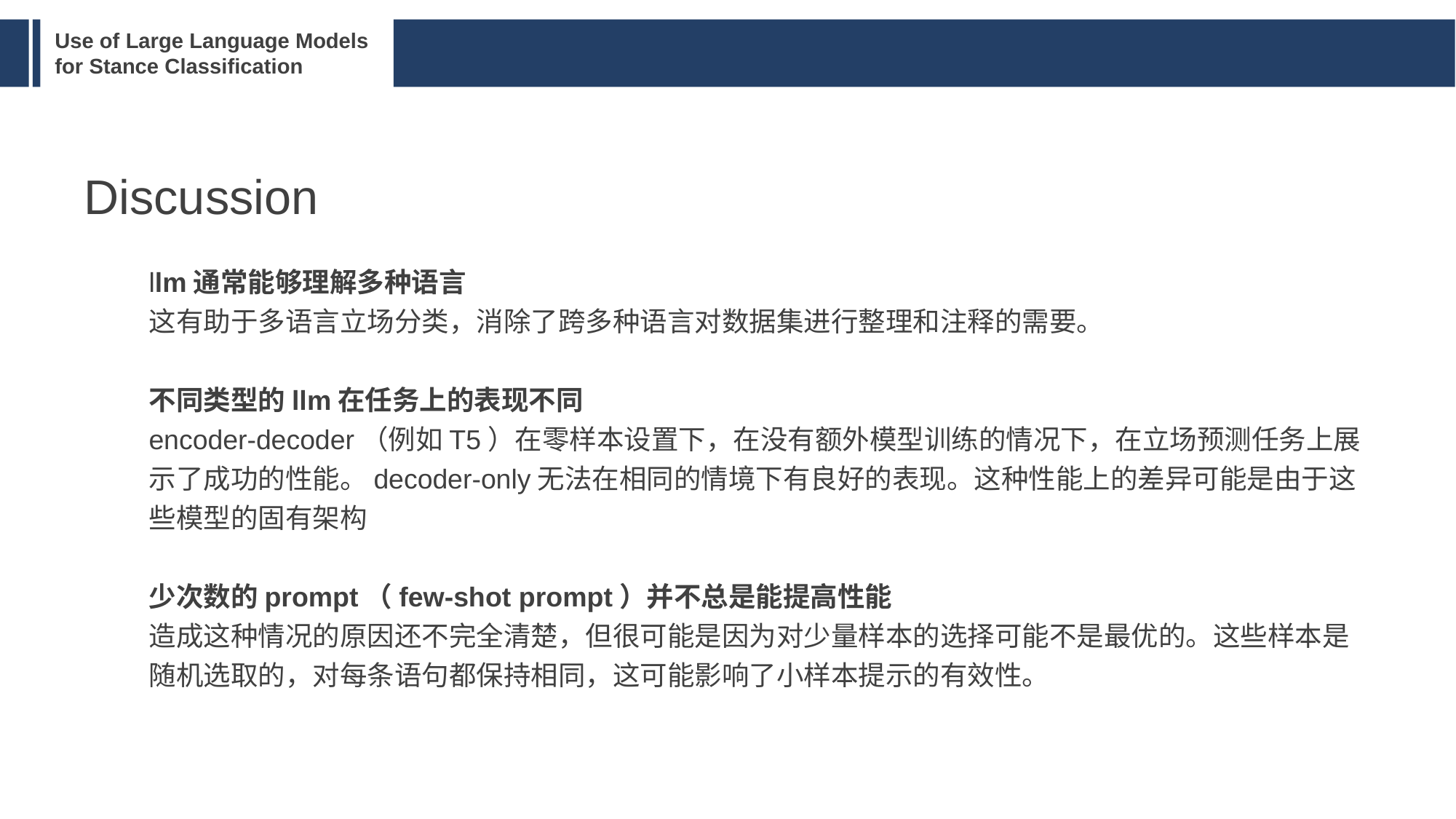

Discussion
llm通常能够理解多种语言
这有助于多语言立场分类，消除了跨多种语言对数据集进行整理和注释的需要。

不同类型的llm在任务上的表现不同
encoder-decoder（例如T5）在零样本设置下，在没有额外模型训练的情况下，在立场预测任务上展示了成功的性能。decoder-only无法在相同的情境下有良好的表现。这种性能上的差异可能是由于这些模型的固有架构

少次数的prompt（few-shot prompt）并不总是能提高性能
造成这种情况的原因还不完全清楚，但很可能是因为对少量样本的选择可能不是最优的。这些样本是随机选取的，对每条语句都保持相同，这可能影响了小样本提示的有效性。